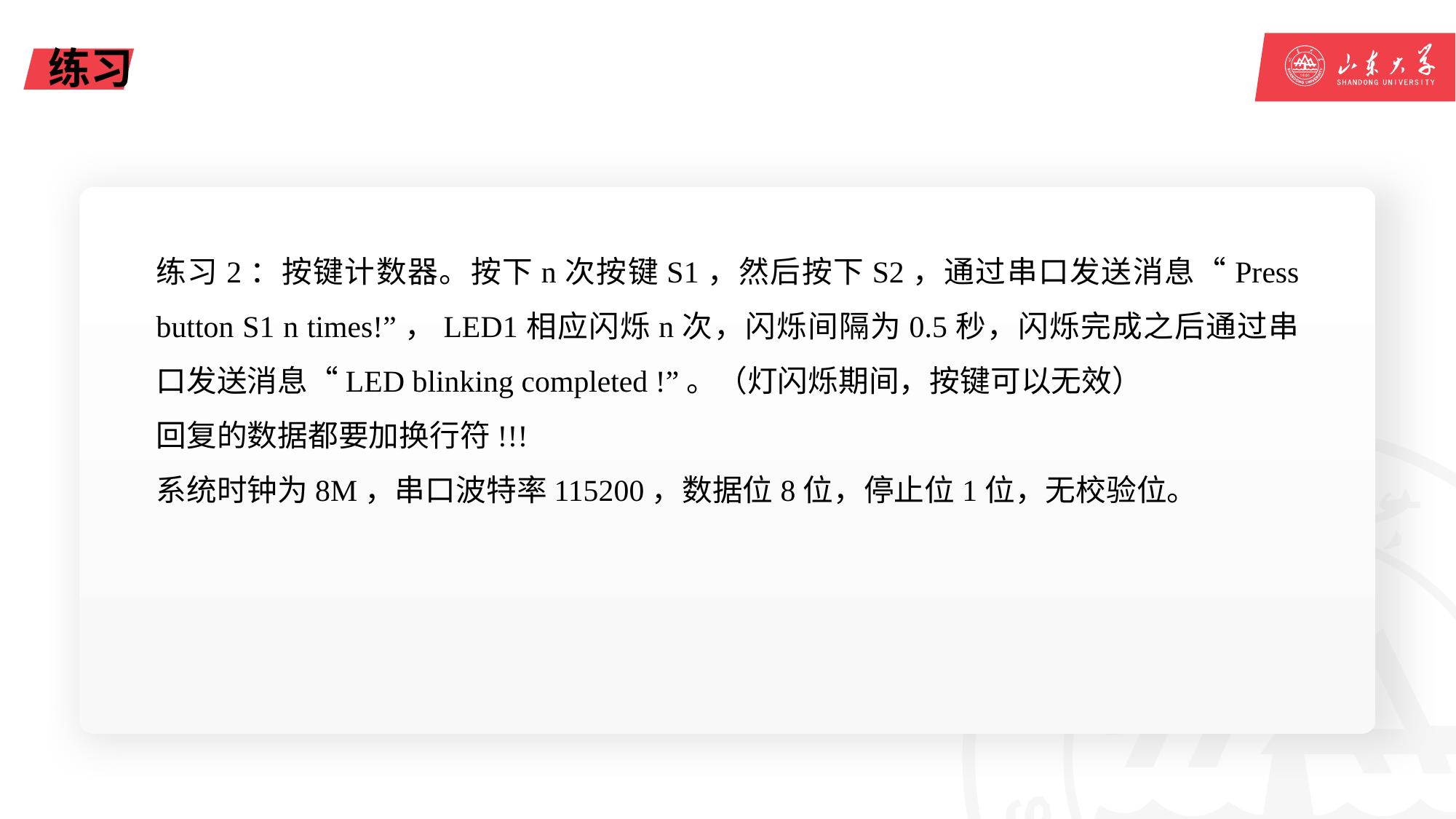

# 练习

练习2：按键计数器。按下n次按键S1，然后按下S2，通过串口发送消息“Press button S1 n times!”，LED1相应闪烁n次，闪烁间隔为0.5秒，闪烁完成之后通过串口发送消息“LED blinking completed !”。（灯闪烁期间，按键可以无效）
回复的数据都要加换行符!!!
系统时钟为8M，串口波特率115200，数据位8位，停止位1位，无校验位。